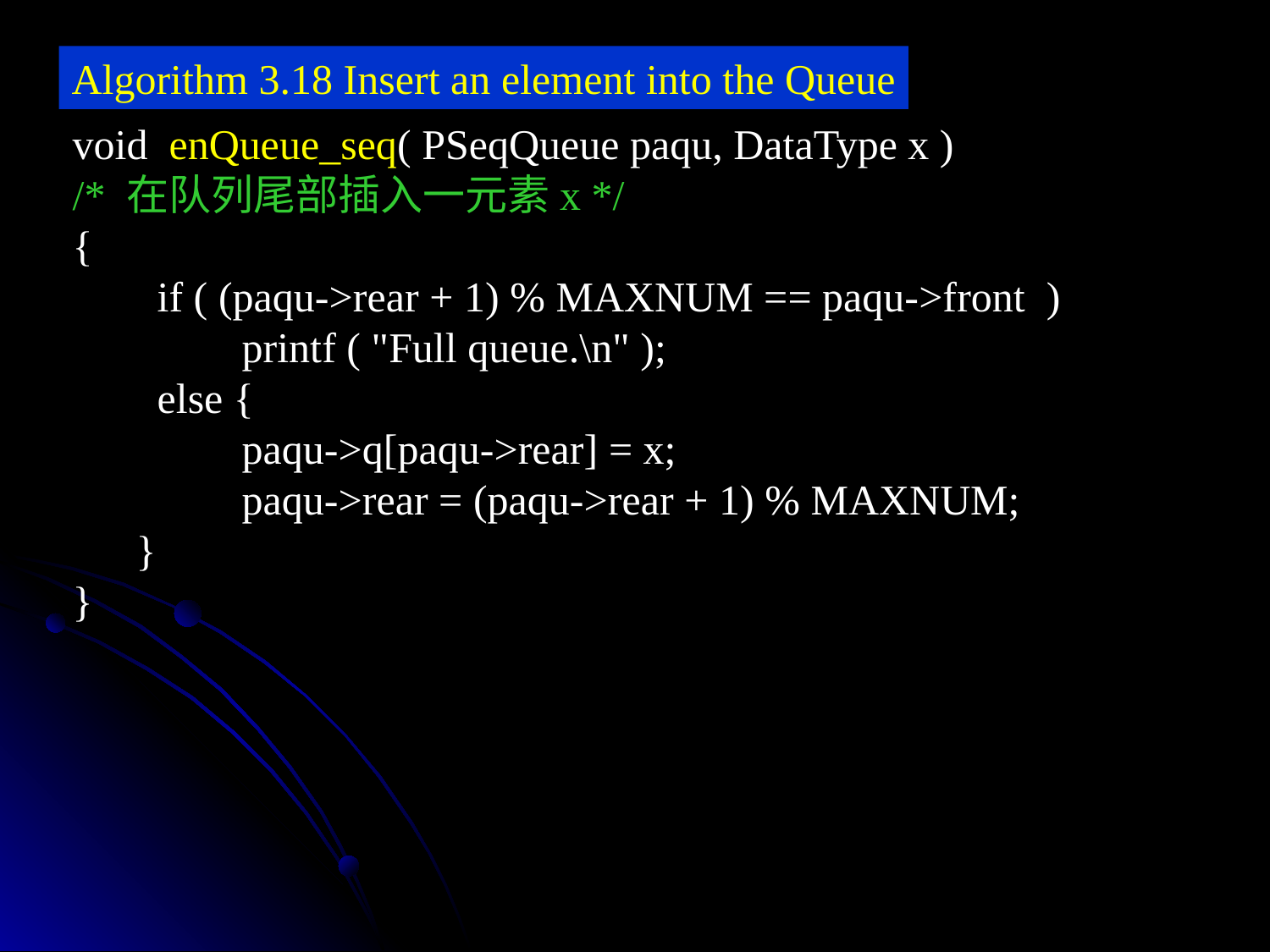

Algorithm 3.18 Insert an element into the Queue
void  enQueue_seq( PSeqQueue paqu, DataType x )
/* 在队列尾部插入一元素x */
{
        if ( (paqu->rear + 1) % MAXNUM == paqu->front  )
                printf ( "Full queue.\n" );
        else {
                paqu->q[paqu->rear] = x;
                paqu->rear = (paqu->rear + 1) % MAXNUM;
      }
}